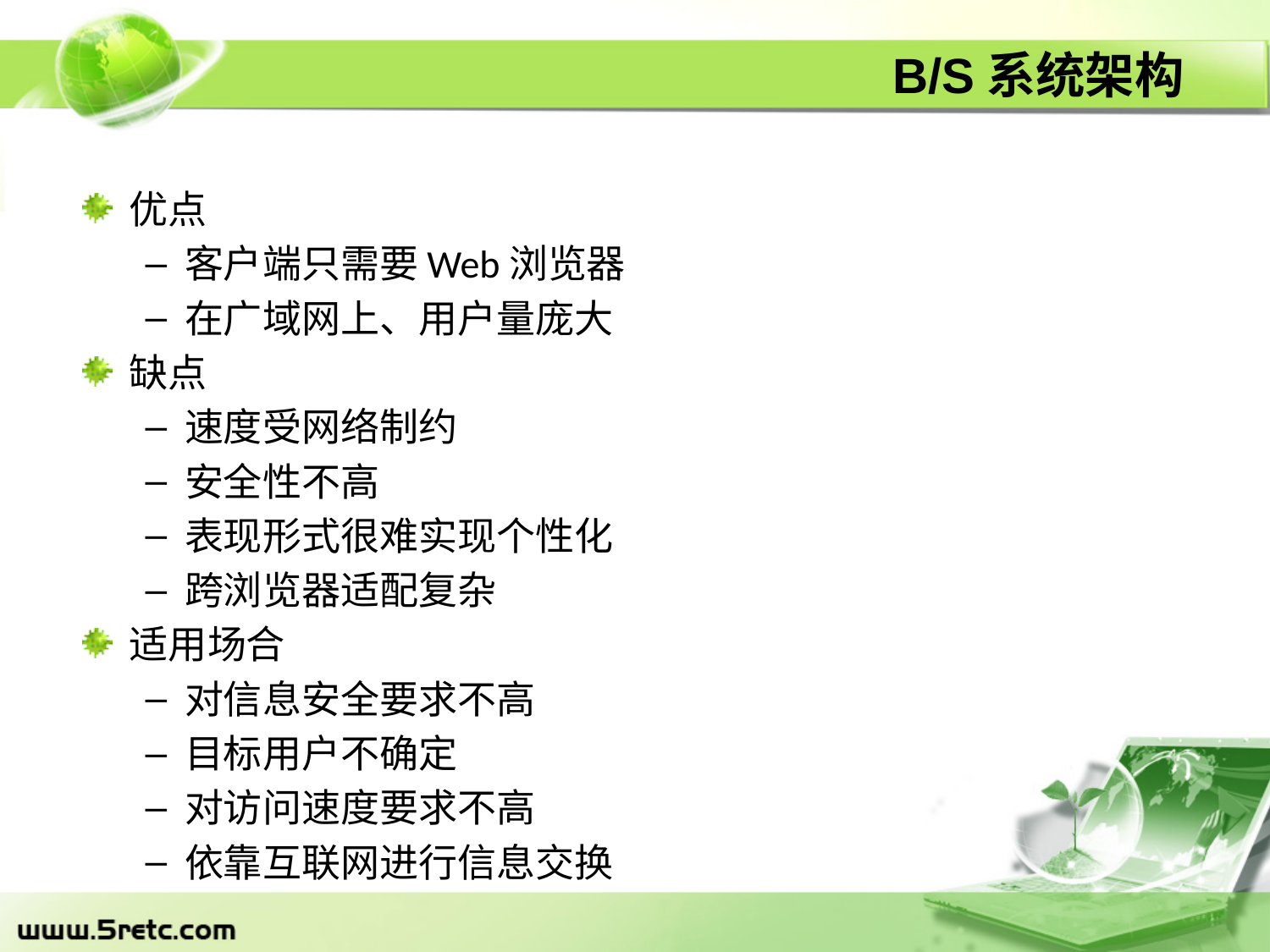

# B/S系统架构
优点
客户端只需要Web浏览器
在广域网上、用户量庞大
缺点
速度受网络制约
安全性不高
表现形式很难实现个性化
跨浏览器适配复杂
适用场合
对信息安全要求不高
目标用户不确定
对访问速度要求不高
依靠互联网进行信息交换